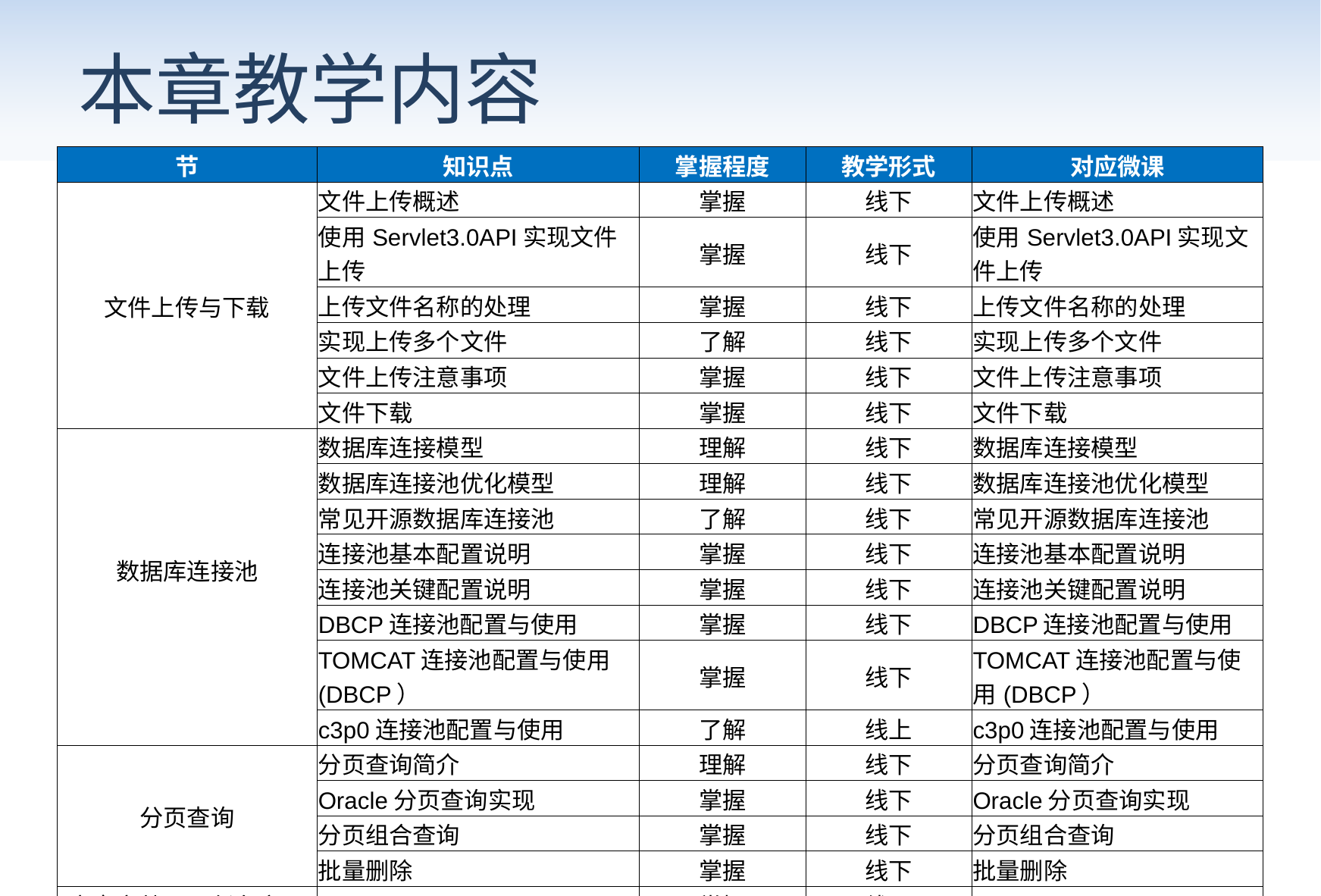

# 本章教学内容
| 节 | 知识点 | 掌握程度 | 教学形式 | 对应微课 |
| --- | --- | --- | --- | --- |
| 文件上传与下载 | 文件上传概述 | 掌握 | 线下 | 文件上传概述 |
|  | 使用Servlet3.0API实现文件上传 | 掌握 | 线下 | 使用Servlet3.0API实现文件上传 |
|  | 上传文件名称的处理 | 掌握 | 线下 | 上传文件名称的处理 |
|  | 实现上传多个文件 | 了解 | 线下 | 实现上传多个文件 |
|  | 文件上传注意事项 | 掌握 | 线下 | 文件上传注意事项 |
|  | 文件下载 | 掌握 | 线下 | 文件下载 |
| 数据库连接池 | 数据库连接模型 | 理解 | 线下 | 数据库连接模型 |
|  | 数据库连接池优化模型 | 理解 | 线下 | 数据库连接池优化模型 |
|  | 常见开源数据库连接池 | 了解 | 线下 | 常见开源数据库连接池 |
|  | 连接池基本配置说明 | 掌握 | 线下 | 连接池基本配置说明 |
|  | 连接池关键配置说明 | 掌握 | 线下 | 连接池关键配置说明 |
|  | DBCP连接池配置与使用 | 掌握 | 线下 | DBCP连接池配置与使用 |
|  | TOMCAT连接池配置与使用(DBCP） | 掌握 | 线下 | TOMCAT连接池配置与使用(DBCP） |
|  | c3p0连接池配置与使用 | 了解 | 线上 | c3p0连接池配置与使用 |
| 分页查询 | 分页查询简介 | 理解 | 线下 | 分页查询简介 |
|  | Oracle分页查询实现 | 掌握 | 线下 | Oracle分页查询实现 |
|  | 分页组合查询 | 掌握 | 线下 | 分页组合查询 |
|  | 批量删除 | 掌握 | 线下 | 批量删除 |
| 本章实战项目任务实现 |  | 掌握 | 线下 |  |